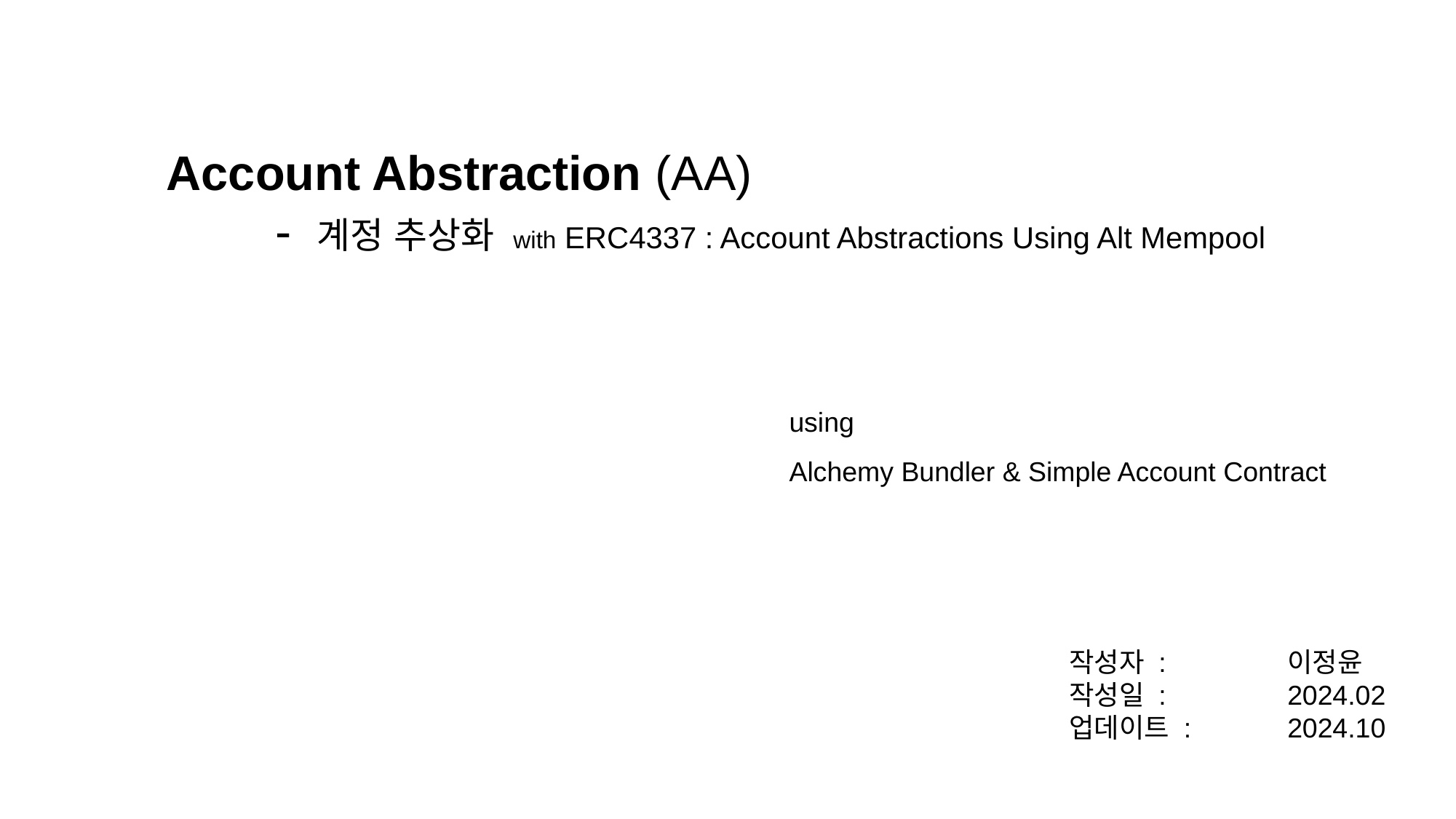

Account Abstraction (AA)
	- 계정 추상화 with ERC4337 : Account Abstractions Using Alt Mempool
using
Alchemy Bundler & Simple Account Contract
작성자 :		이정윤
작성일 : 		2024.02
업데이트 :	2024.10